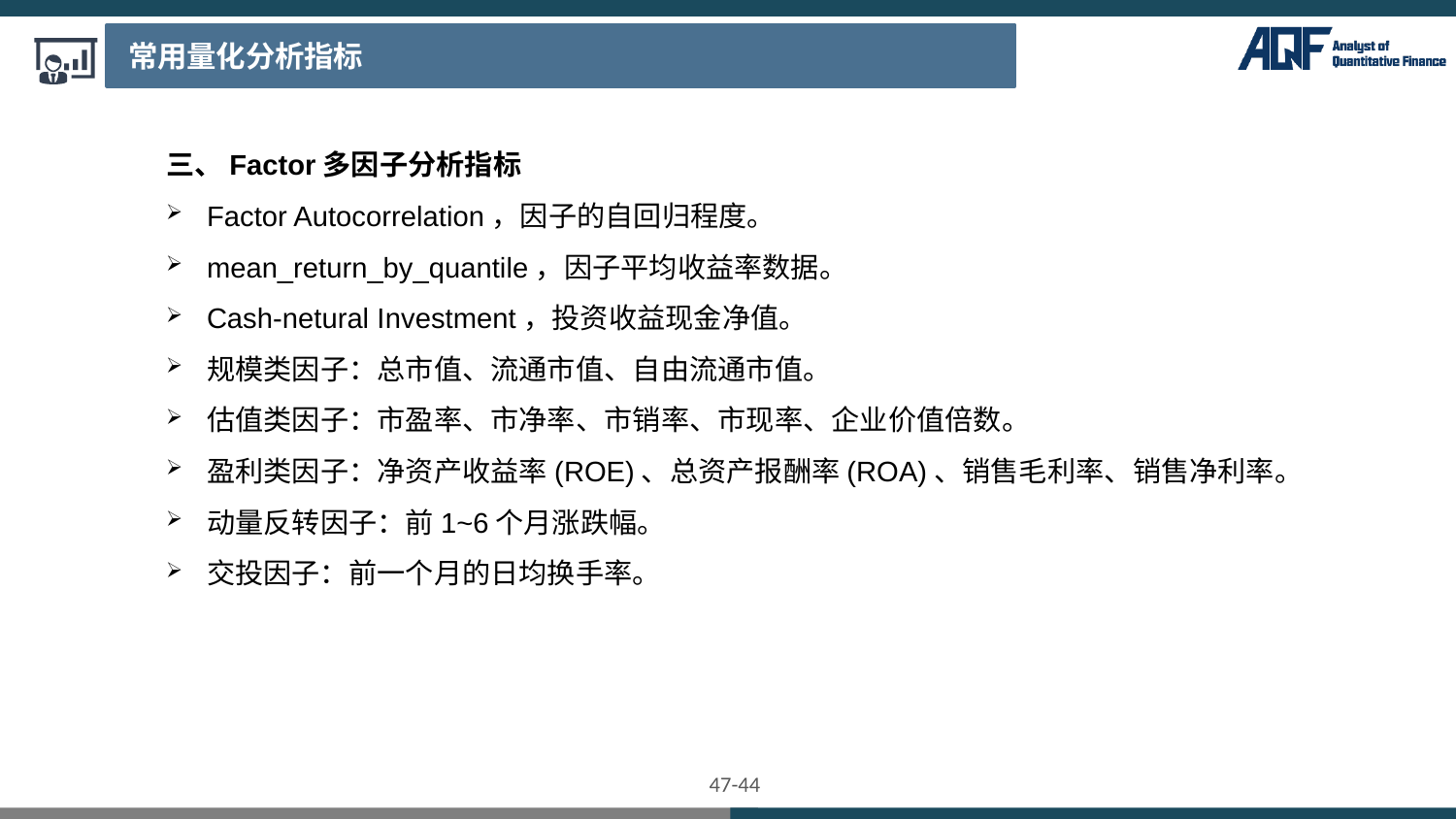

常用量化分析指标
三、Factor多因子分析指标
Factor Autocorrelation，因子的自回归程度。
mean_return_by_quantile，因子平均收益率数据。
Cash-netural Investment，投资收益现金净值。
规模类因子：总市值、流通市值、自由流通市值。
估值类因子：市盈率、市净率、市销率、市现率、企业价值倍数。
盈利类因子：净资产收益率(ROE)、总资产报酬率(ROA)、销售毛利率、销售净利率。
动量反转因子：前1~6个月涨跌幅。
交投因子：前一个月的日均换手率。